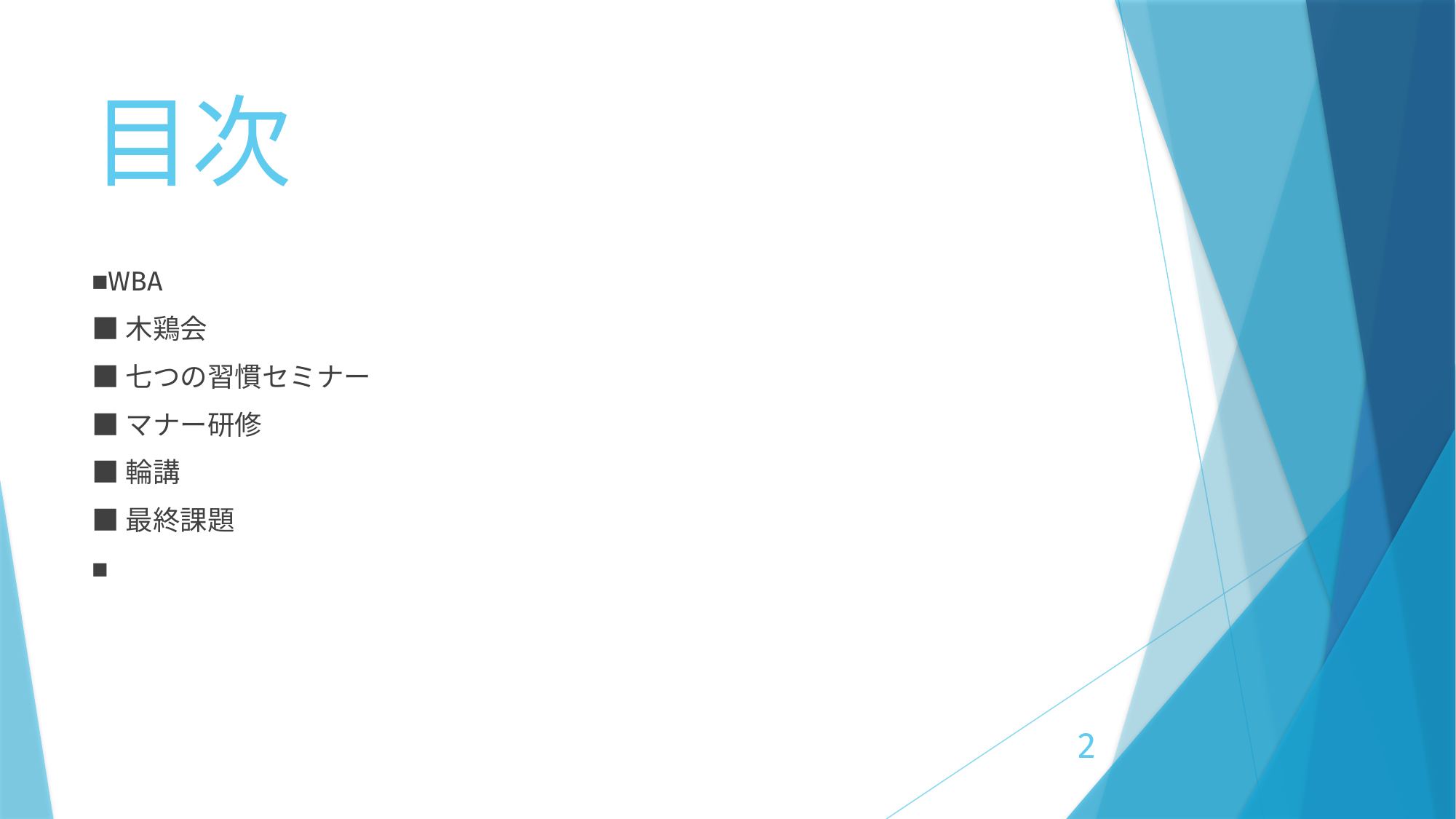

# 目次
■WBA
■木鶏会
■七つの習慣セミナー
■マナー研修
■輪講
■最終課題
■
2